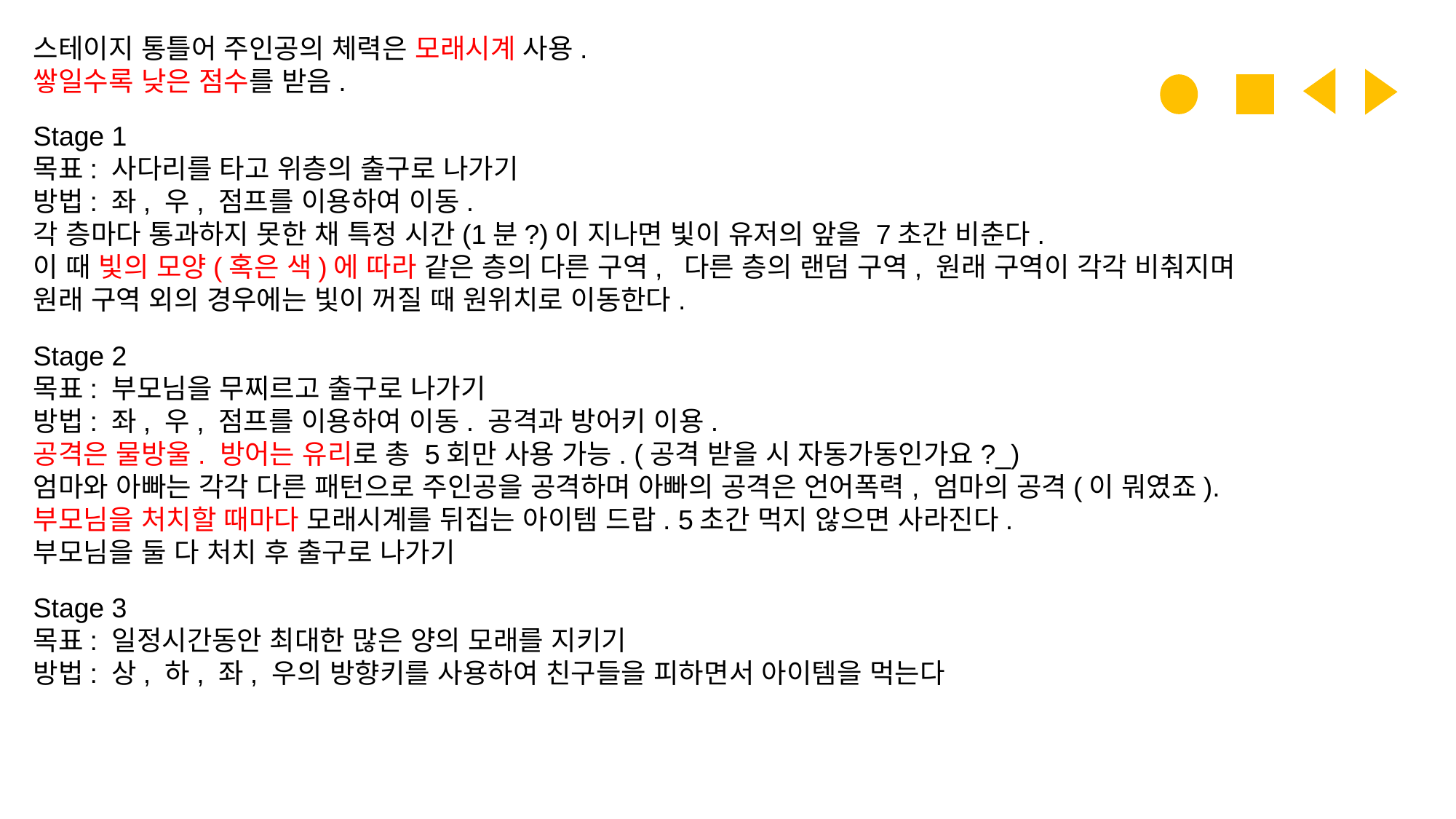

스테이지 통틀어 주인공의 체력은 모래시계 사용.
쌓일수록 낮은 점수를 받음.

Stage 1
목표: 사다리를 타고 위층의 출구로 나가기
방법: 좌, 우, 점프를 이용하여 이동.
각 층마다 통과하지 못한 채 특정 시간(1분?)이 지나면 빛이 유저의 앞을 7초간 비춘다.
이 때 빛의 모양(혹은 색)에 따라 같은 층의 다른 구역,  다른 층의 랜덤 구역, 원래 구역이 각각 비춰지며 원래 구역 외의 경우에는 빛이 꺼질 때 원위치로 이동한다.
Stage 2
목표: 부모님을 무찌르고 출구로 나가기
방법: 좌, 우, 점프를 이용하여 이동. 공격과 방어키 이용.
공격은 물방울. 방어는 유리로 총 5회만 사용 가능. (공격 받을 시 자동가동인가요?_)
엄마와 아빠는 각각 다른 패턴으로 주인공을 공격하며 아빠의 공격은 언어폭력, 엄마의 공격(이 뭐였죠). 부모님을 처치할 때마다 모래시계를 뒤집는 아이템 드랍. 5초간 먹지 않으면 사라진다.
부모님을 둘 다 처치 후 출구로 나가기
Stage 3
목표: 일정시간동안 최대한 많은 양의 모래를 지키기
방법: 상, 하, 좌, 우의 방향키를 사용하여 친구들을 피하면서 아이템을 먹는다